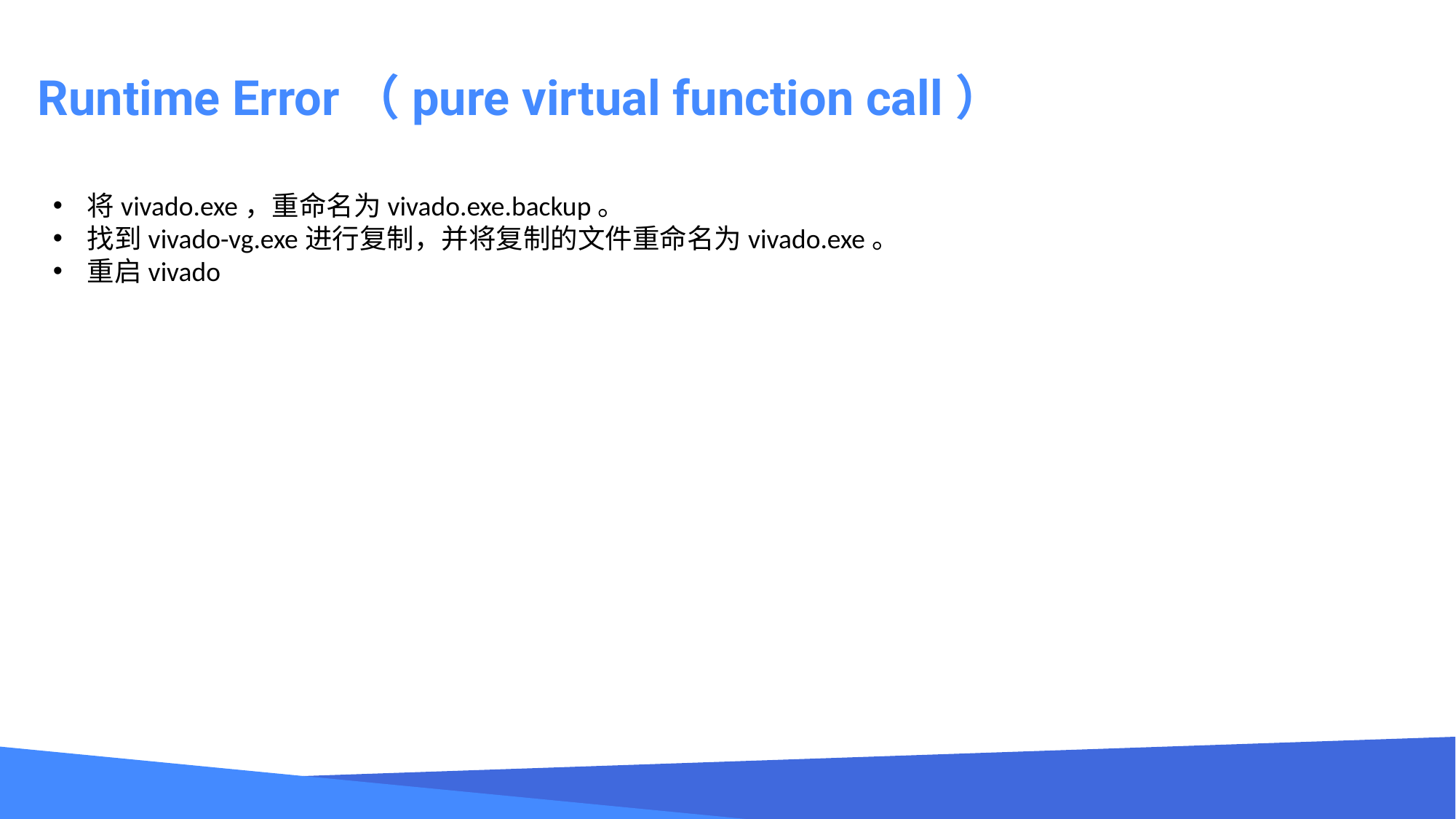

# Runtime Error（pure virtual function call）
将vivado.exe，重命名为vivado.exe.backup。
找到vivado-vg.exe进行复制，并将复制的文件重命名为vivado.exe。
重启vivado